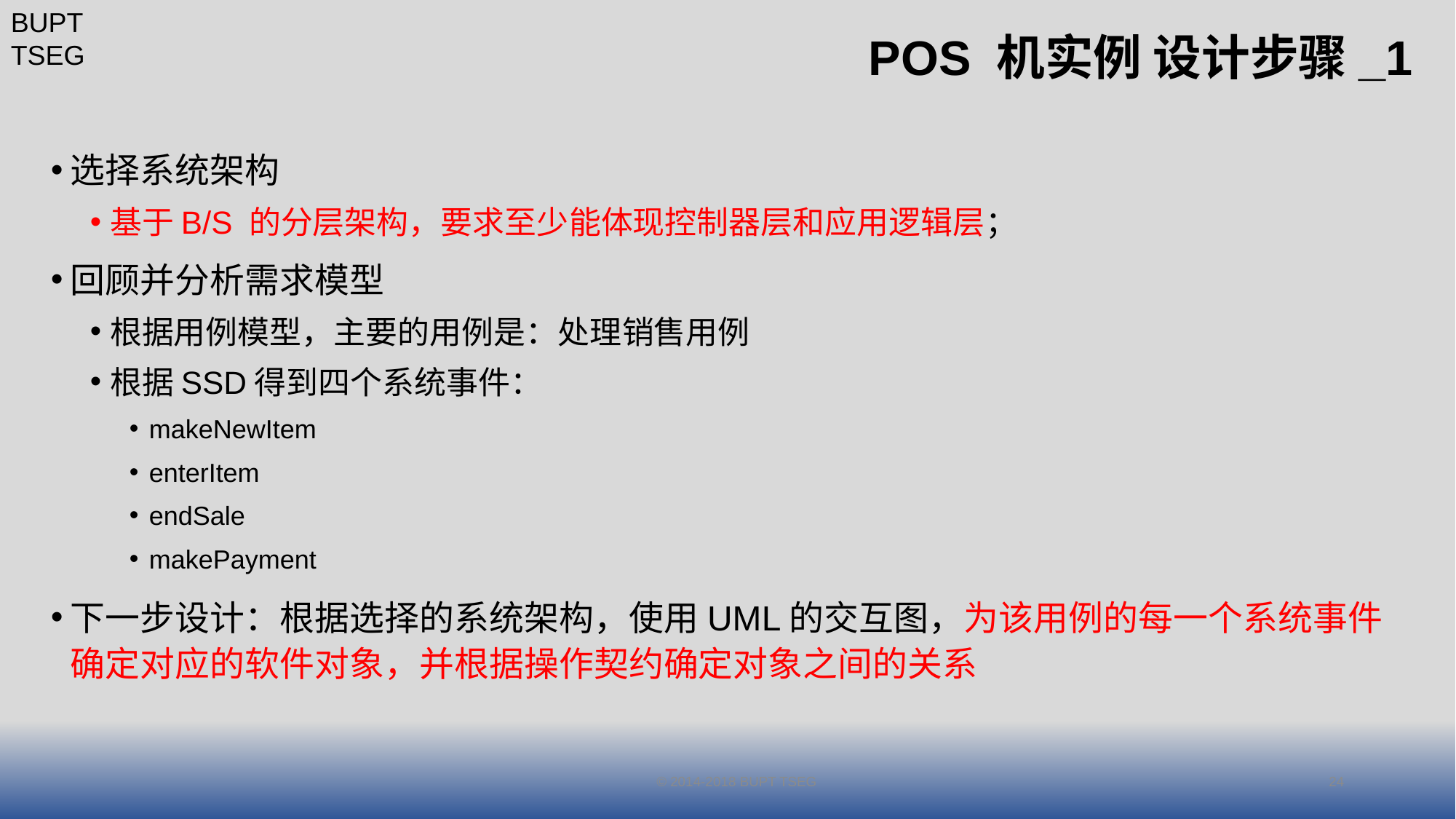

# POS 机实例 设计步骤_1
选择系统架构
基于B/S 的分层架构，要求至少能体现控制器层和应用逻辑层；
回顾并分析需求模型
根据用例模型，主要的用例是：处理销售用例
根据SSD得到四个系统事件：
makeNewItem
enterItem
endSale
makePayment
下一步设计：根据选择的系统架构，使用UML的交互图，为该用例的每一个系统事件确定对应的软件对象，并根据操作契约确定对象之间的关系
© 2014-2018 BUPT TSEG
24